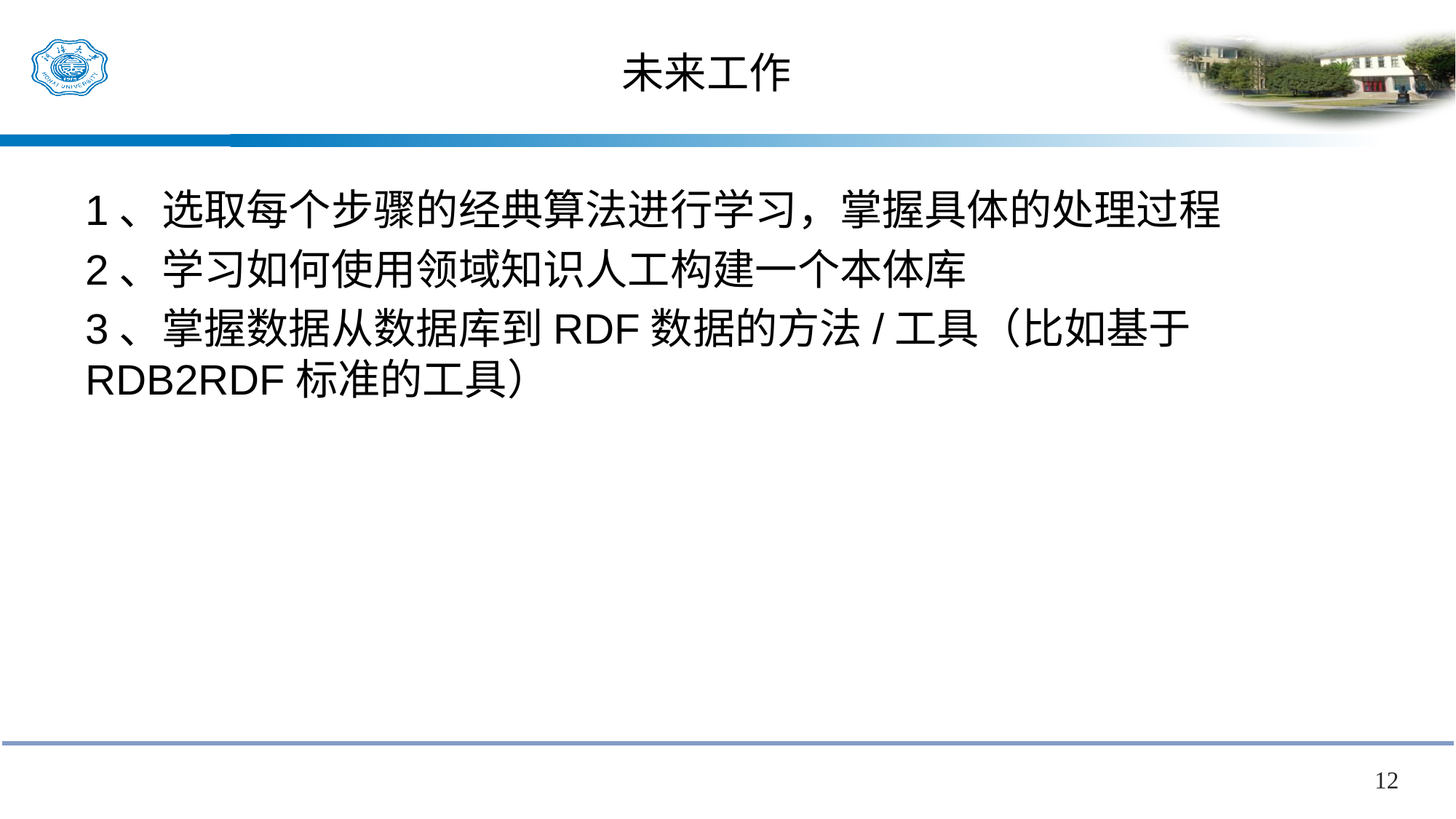

# 未来工作
1、选取每个步骤的经典算法进行学习，掌握具体的处理过程
2、学习如何使用领域知识人工构建一个本体库
3、掌握数据从数据库到RDF数据的方法/工具（比如基于RDB2RDF标准的工具）
12